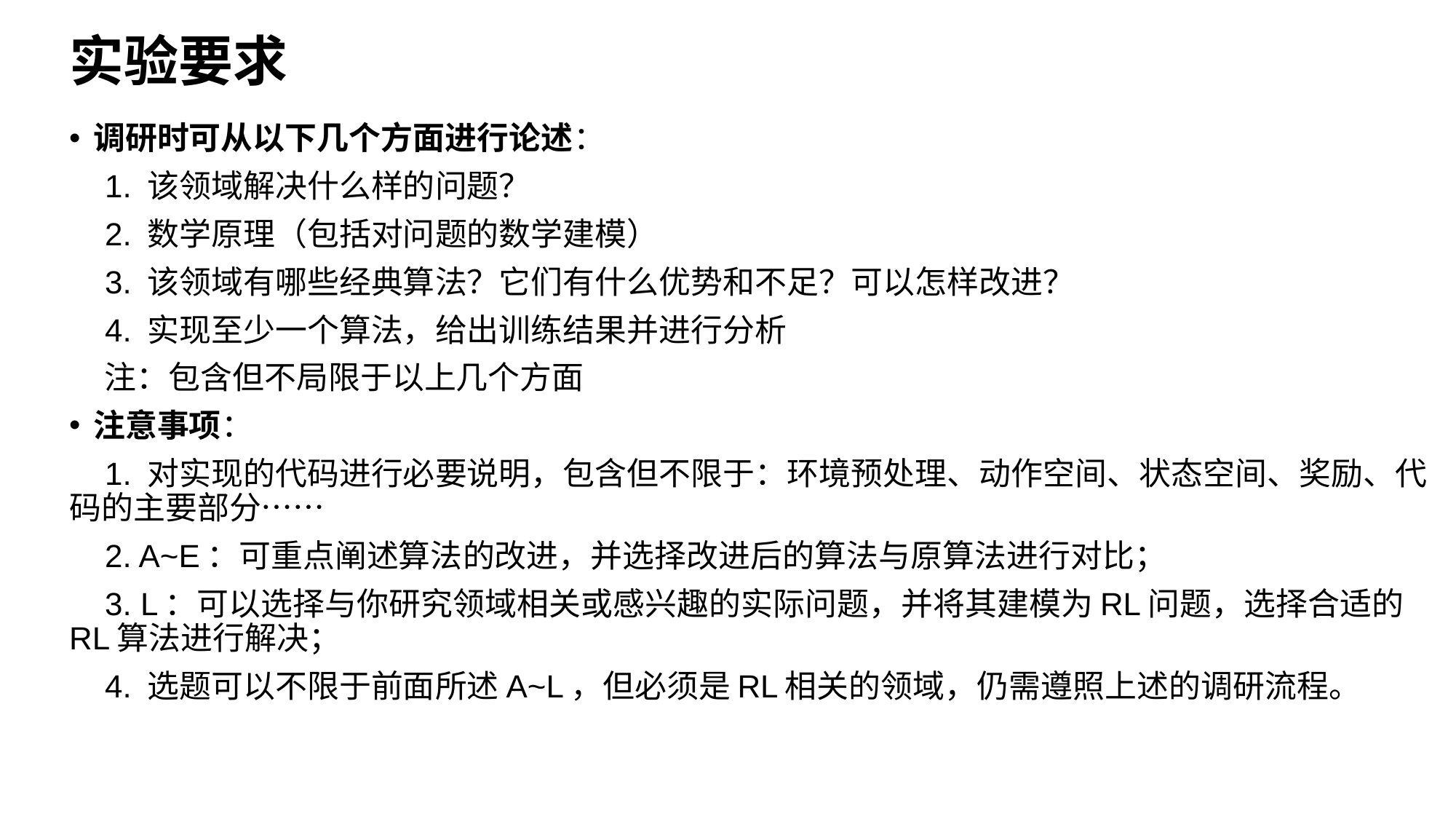

# 实验要求
调研时可从以下几个方面进行论述：
    1. 该领域解决什么样的问题？
    2. 数学原理（包括对问题的数学建模）
    3. 该领域有哪些经典算法？它们有什么优势和不足？可以怎样改进？
    4. 实现至少一个算法，给出训练结果并进行分析
    注：包含但不局限于以上几个方面
注意事项：
    1. 对实现的代码进行必要说明，包含但不限于：环境预处理、动作空间、状态空间、奖励、代码的主要部分……
    2. A~E：可重点阐述算法的改进，并选择改进后的算法与原算法进行对比；
    3. L：可以选择与你研究领域相关或感兴趣的实际问题，并将其建模为RL问题，选择合适的RL算法进行解决；
    4. 选题可以不限于前面所述A~L，但必须是RL相关的领域，仍需遵照上述的调研流程。